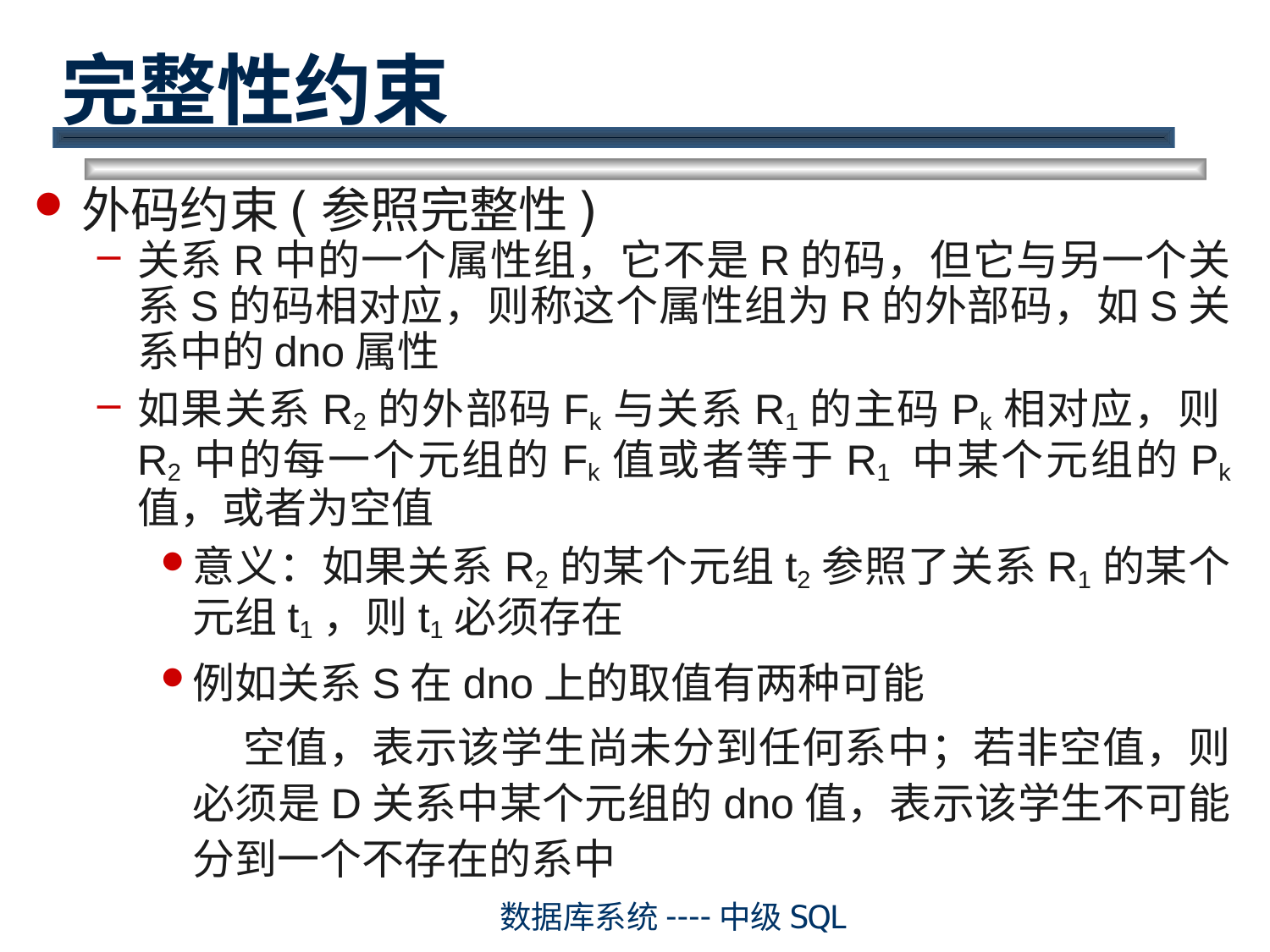

# 完整性约束
外码约束(参照完整性)
关系R中的一个属性组，它不是R的码，但它与另一个关系S的码相对应，则称这个属性组为R的外部码，如S关系中的dno属性
如果关系R2的外部码Fk与关系R1的主码Pk相对应，则R2中的每一个元组的Fk值或者等于R1 中某个元组的Pk 值，或者为空值
意义：如果关系R2的某个元组t2参照了关系R1的某个元组t1，则t1必须存在
例如关系S在dno上的取值有两种可能
       空值，表示该学生尚未分到任何系中；若非空值，则必须是D关系中某个元组的dno值，表示该学生不可能分到一个不存在的系中
数据库系统----中级SQL